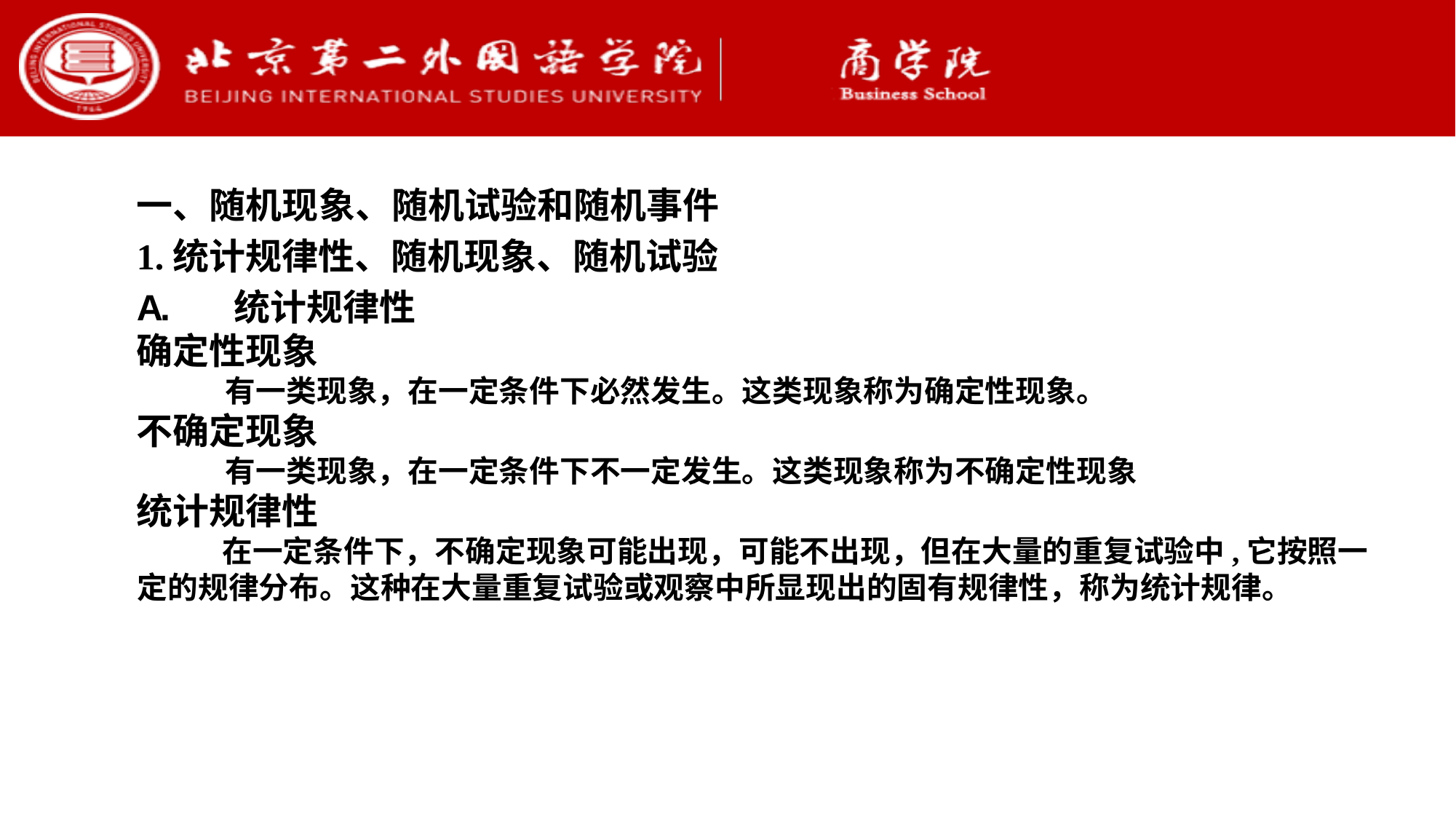

一、随机现象、随机试验和随机事件
1.统计规律性、随机现象、随机试验
统计规律性
确定性现象
 有一类现象，在一定条件下必然发生。这类现象称为确定性现象。
不确定现象
 有一类现象，在一定条件下不一定发生。这类现象称为不确定性现象
统计规律性
在一定条件下，不确定现象可能出现，可能不出现，但在大量的重复试验中,它按照一定的规律分布。这种在大量重复试验或观察中所显现出的固有规律性，称为统计规律。